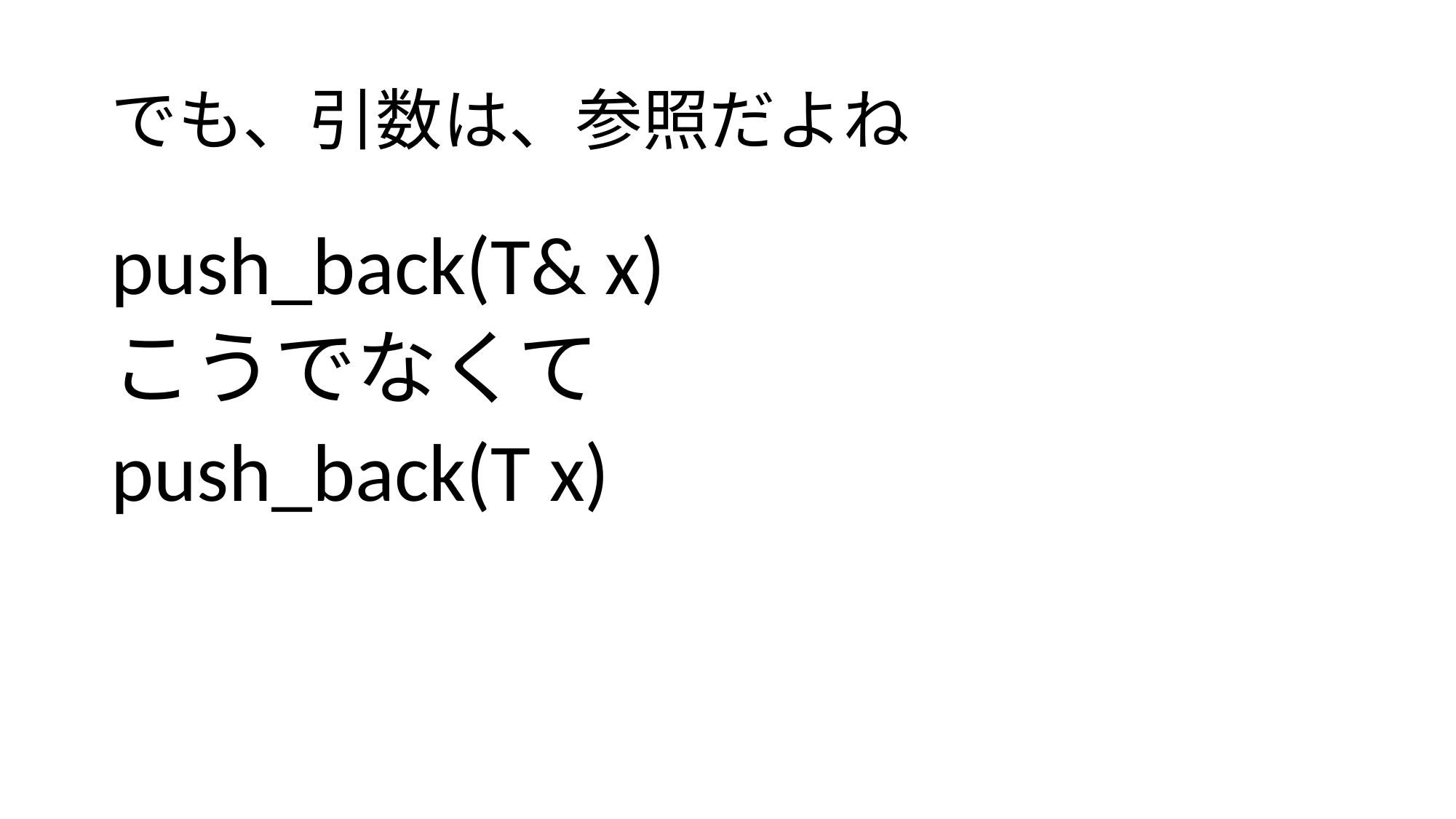

# でも、引数は、参照だよね
push_back(T& x)
こうでなくて
push_back(T x)